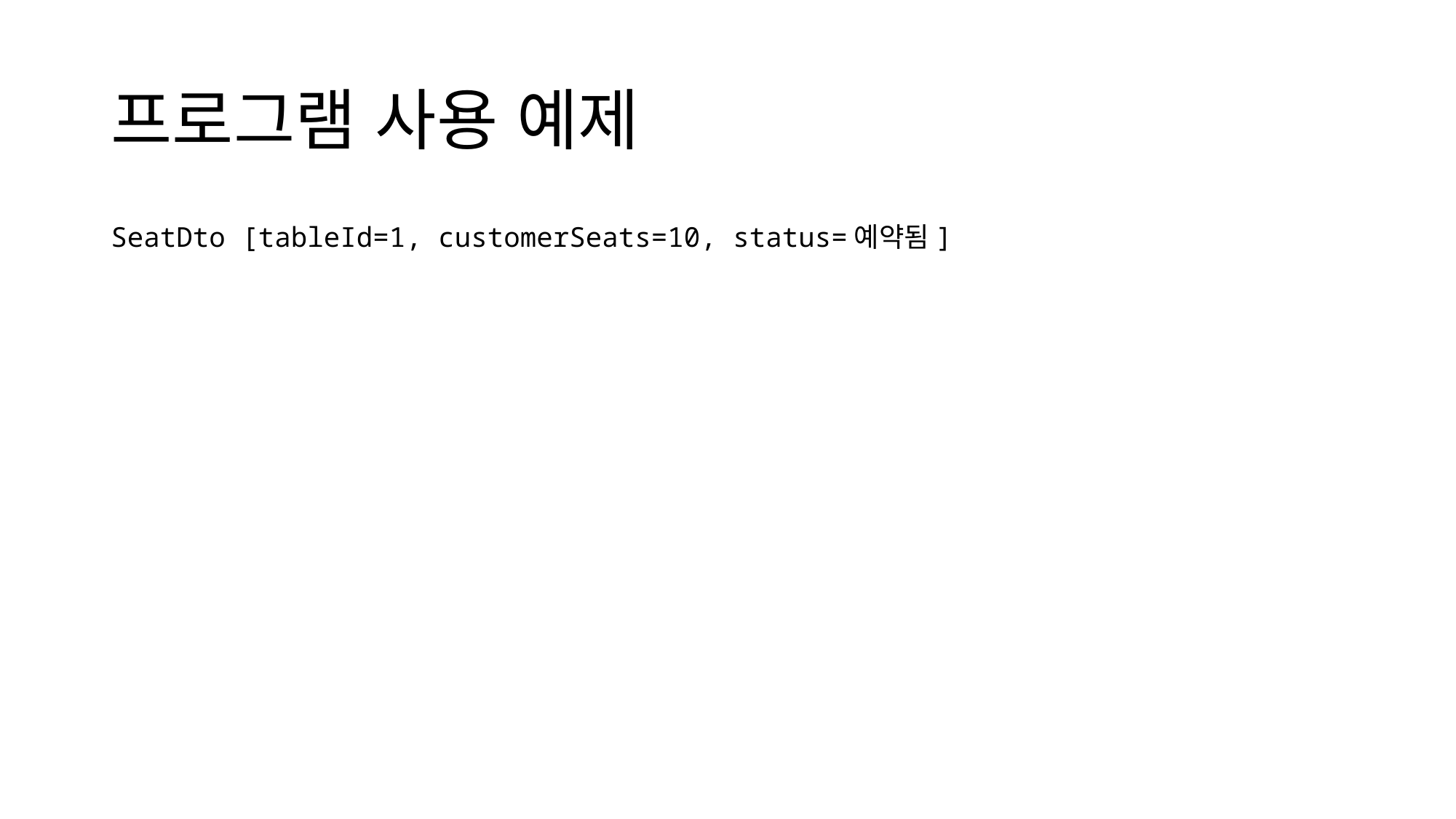

# 프로그램 사용 예제
SeatDto [tableId=1, customerSeats=10, status=예약됨]